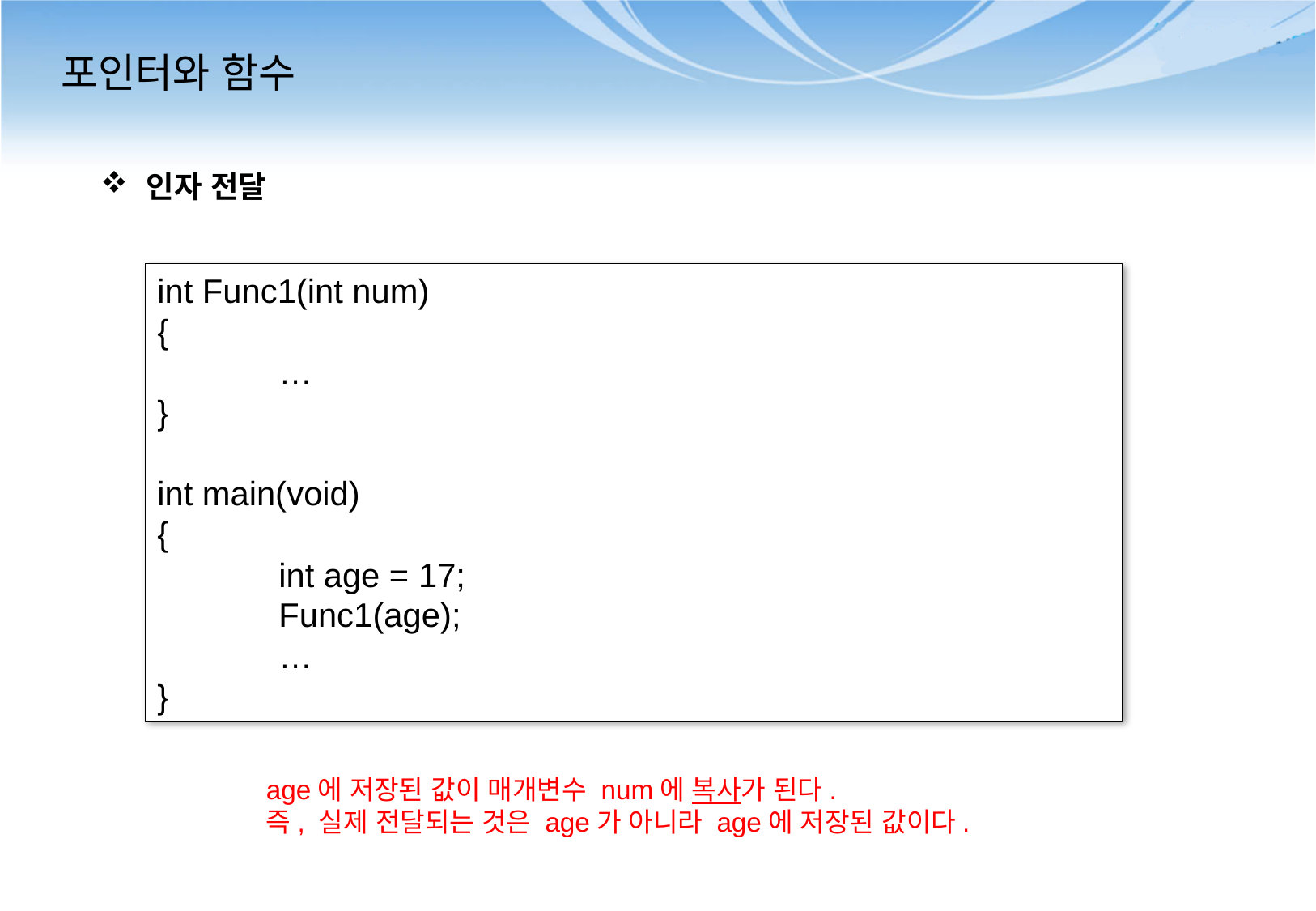

# 포인터와 함수
인자 전달

int Func1(int num)
{
	…
}

int main(void)
{
	int age = 17;
	Func1(age);
	…
}
age에 저장된 값이 매개변수 num에 복사가 된다.
즉, 실제 전달되는 것은 age가 아니라 age에 저장된 값이다.